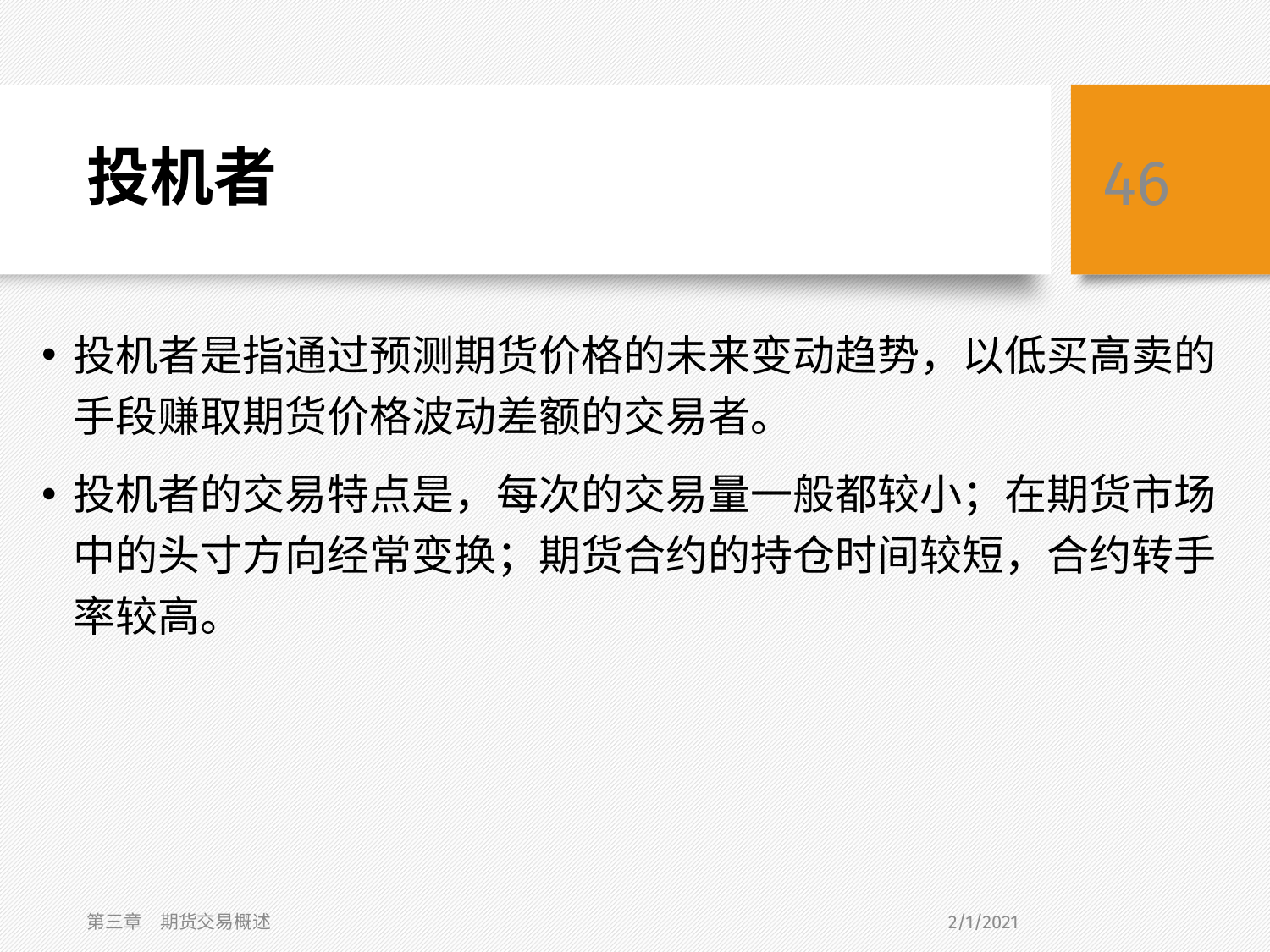

# 投机者
46
投机者是指通过预测期货价格的未来变动趋势，以低买高卖的手段赚取期货价格波动差额的交易者。
投机者的交易特点是，每次的交易量一般都较小；在期货市场中的头寸方向经常变换；期货合约的持仓时间较短，合约转手率较高。

2/1/2021
第三章　期货交易概述